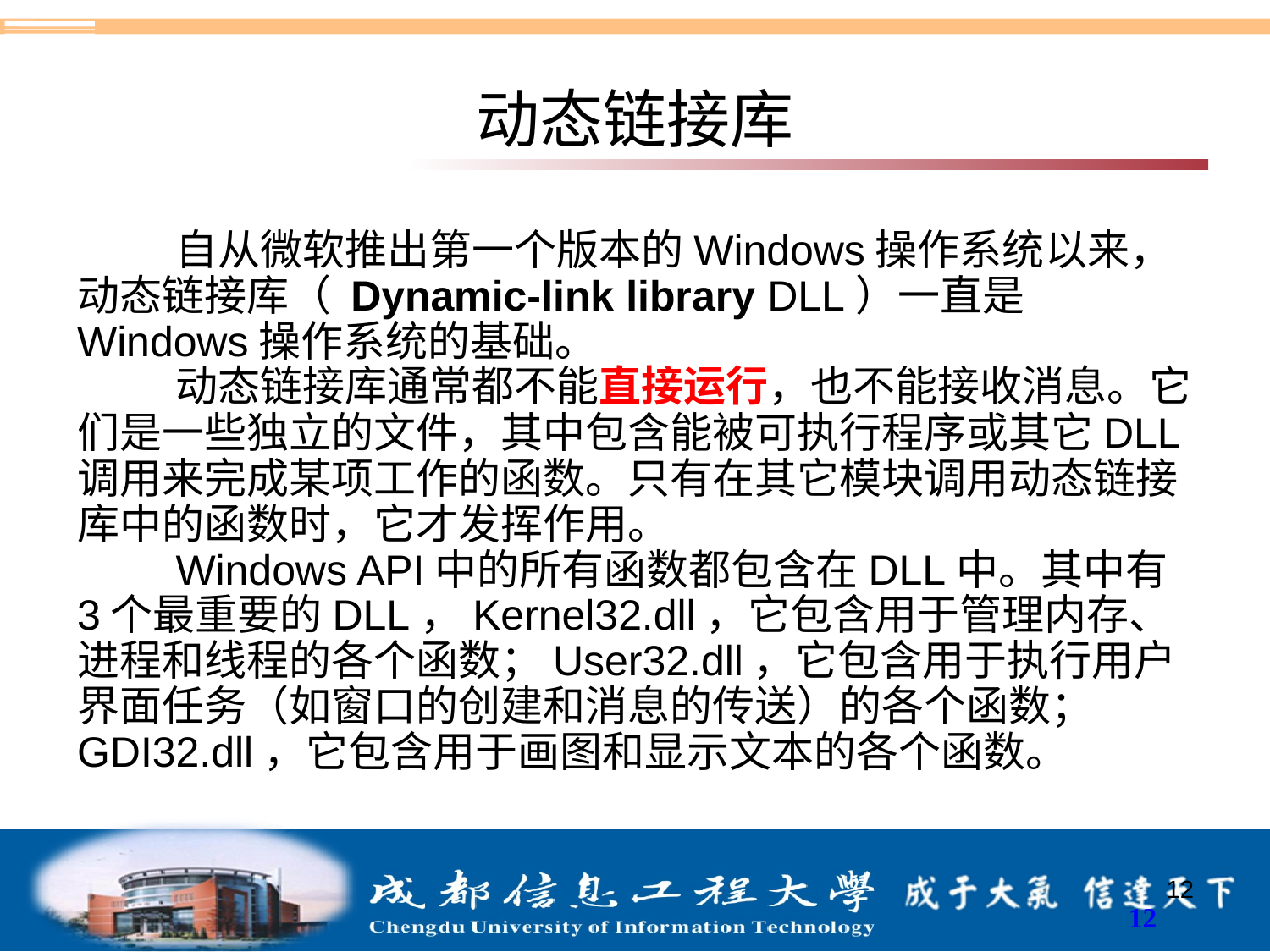

# 动态链接库
自从微软推出第一个版本的Windows操作系统以来，动态链接库（ Dynamic-link library DLL）一直是Windows操作系统的基础。
动态链接库通常都不能直接运行，也不能接收消息。它们是一些独立的文件，其中包含能被可执行程序或其它DLL调用来完成某项工作的函数。只有在其它模块调用动态链接库中的函数时，它才发挥作用。
Windows API中的所有函数都包含在DLL中。其中有3个最重要的DLL，Kernel32.dll，它包含用于管理内存、进程和线程的各个函数；User32.dll，它包含用于执行用户界面任务（如窗口的创建和消息的传送）的各个函数；GDI32.dll，它包含用于画图和显示文本的各个函数。